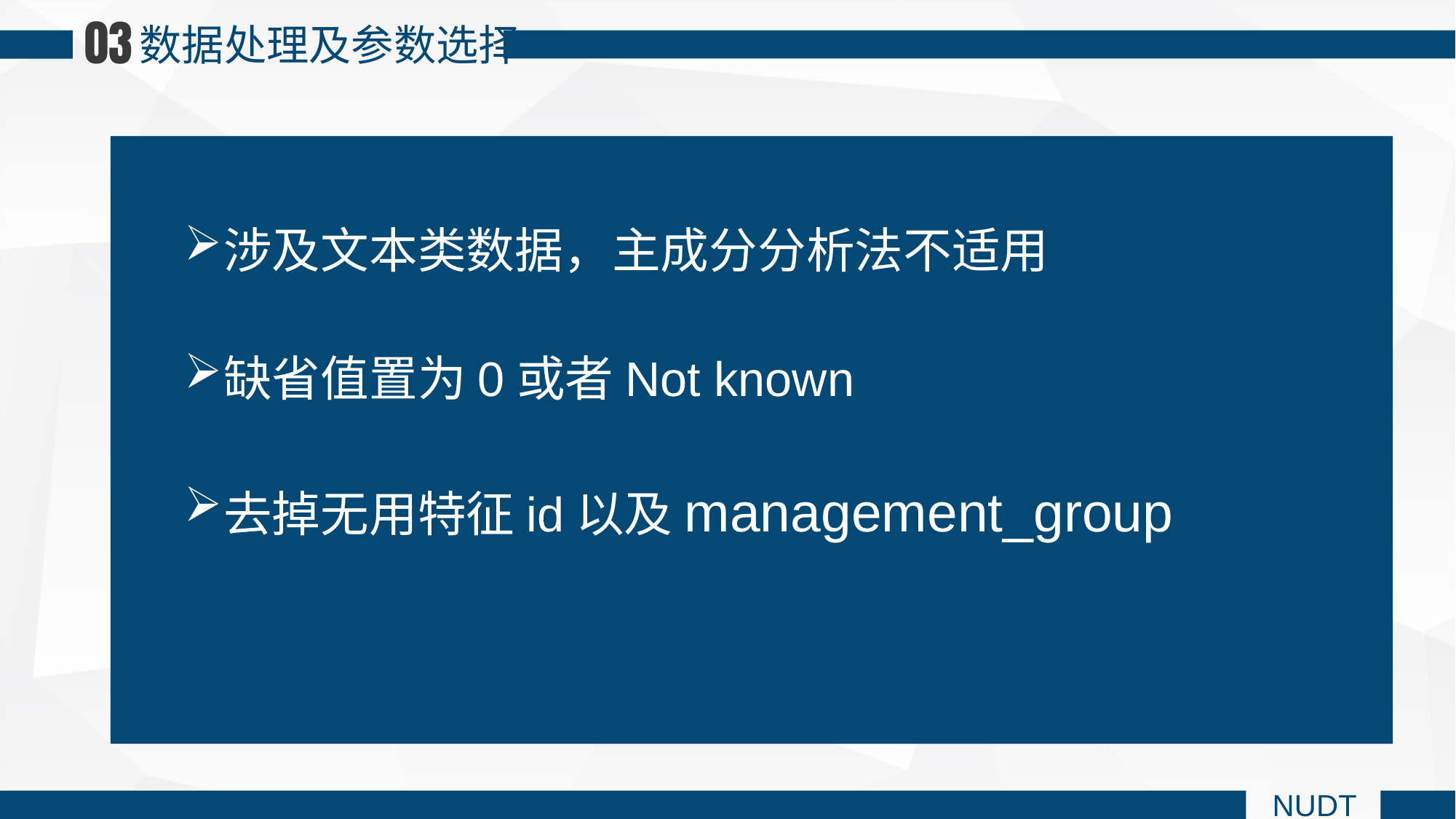

03
数据处理及参数选择

涉及文本类数据，主成分分析法不适用
缺省值置为0或者Not known
去掉无用特征id以及management_group
NUDT